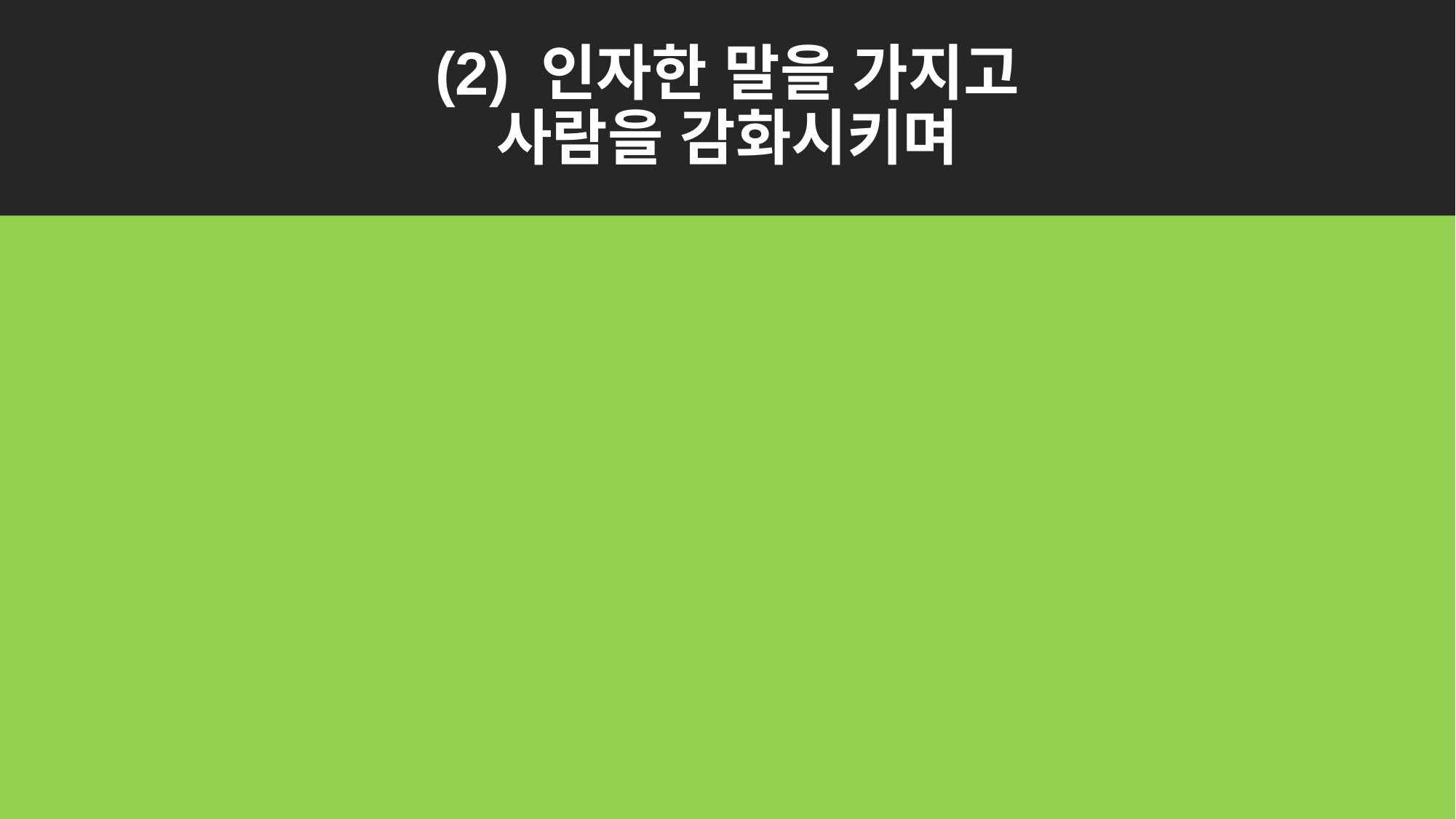

# (2) 인자한 말을 가지고 사람을 감화시키며